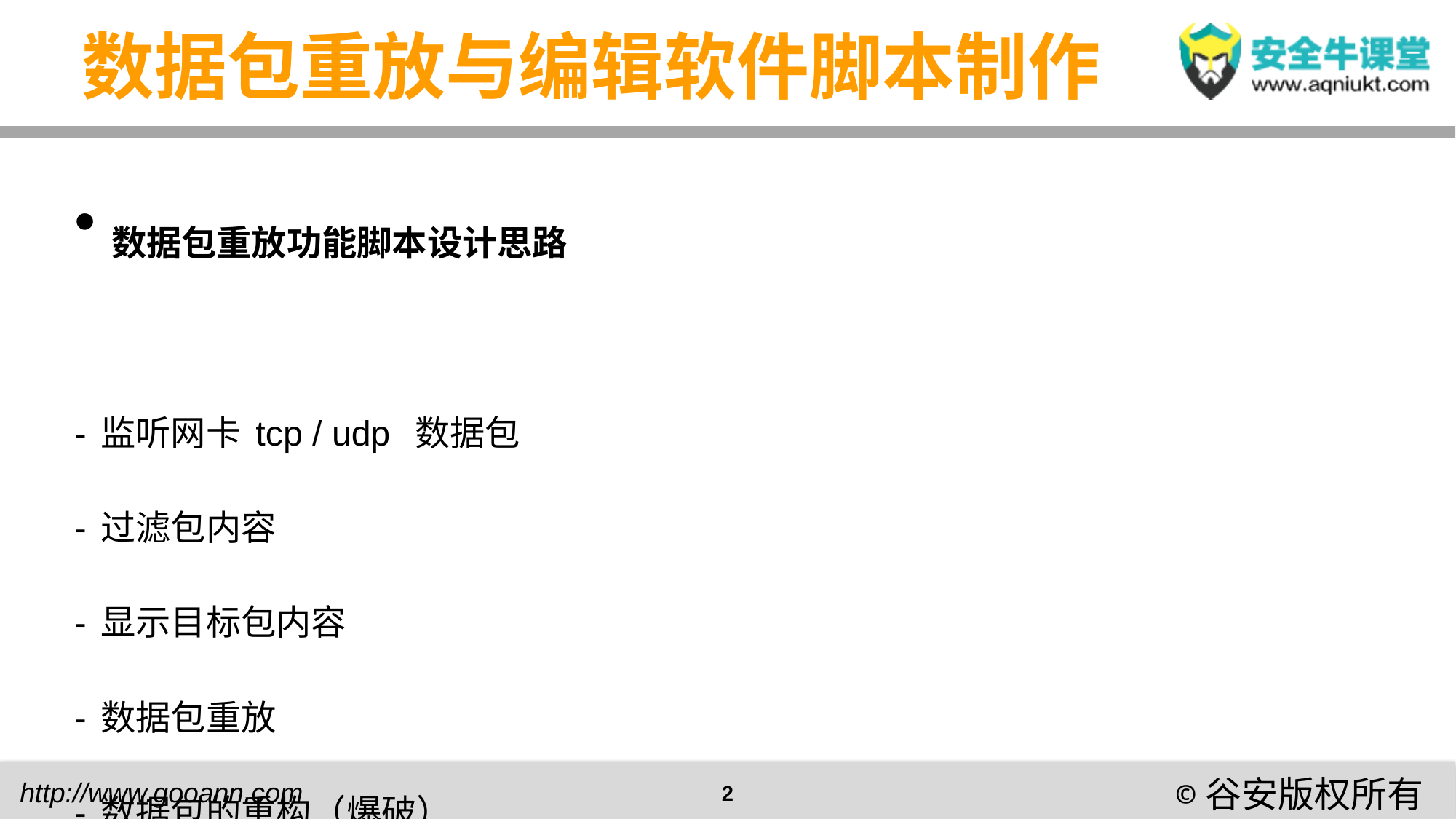

# 数据包重放与编辑软件脚本制作
数据包重放功能脚本设计思路

-监听网卡tcp / udp 数据包
-过滤包内容
-显示目标包内容
-数据包重放
-数据包的重构（爆破）